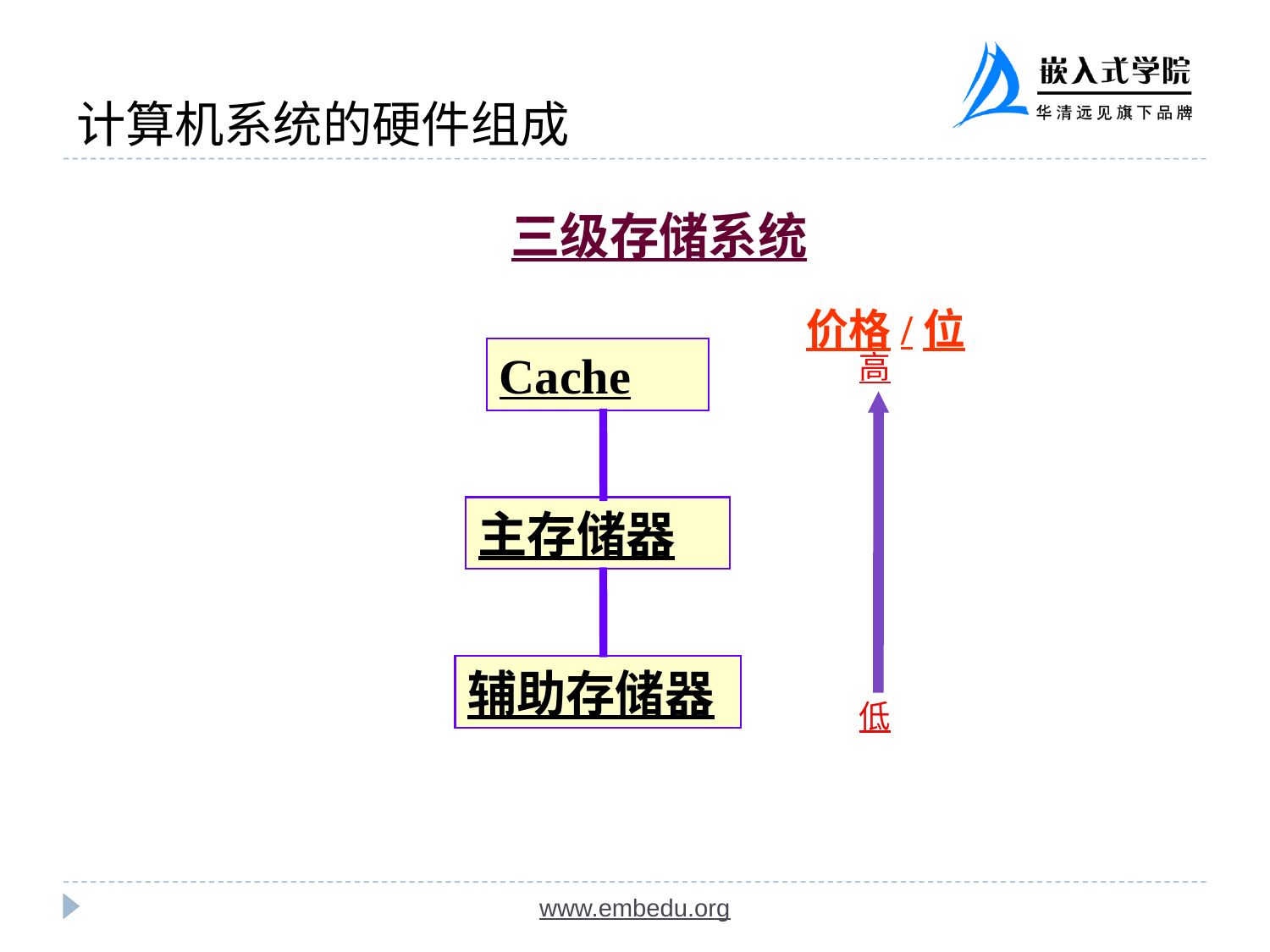

计算机系统的硬件组成
三级存储系统
价格/位
Cache

主存储器

辅助存储器
高

低
www.embedu.org